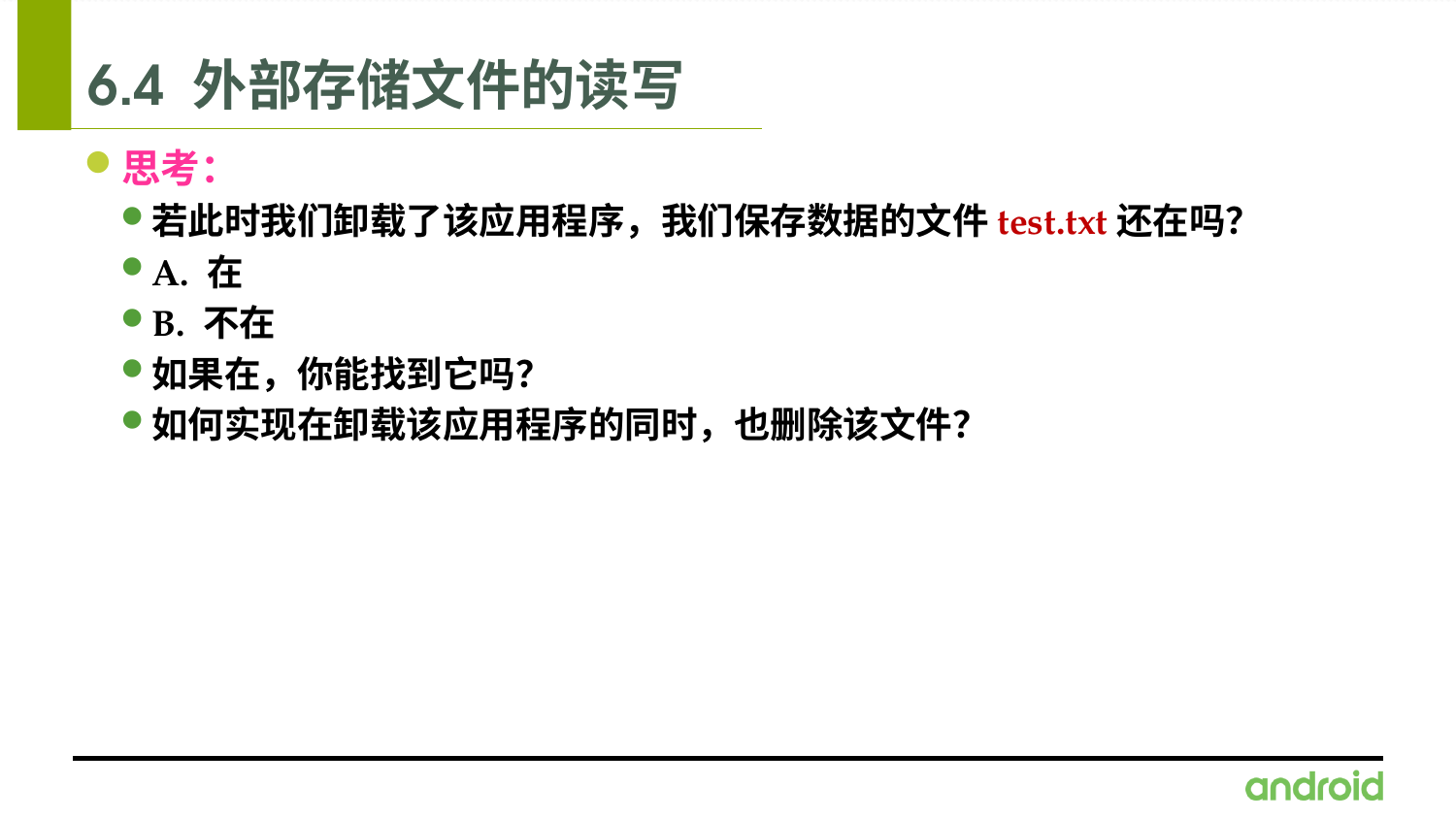

# 6.4 外部存储文件的读写
思考：
若此时我们卸载了该应用程序，我们保存数据的文件test.txt还在吗？
A. 在
B. 不在
如果在，你能找到它吗？
如何实现在卸载该应用程序的同时，也删除该文件？